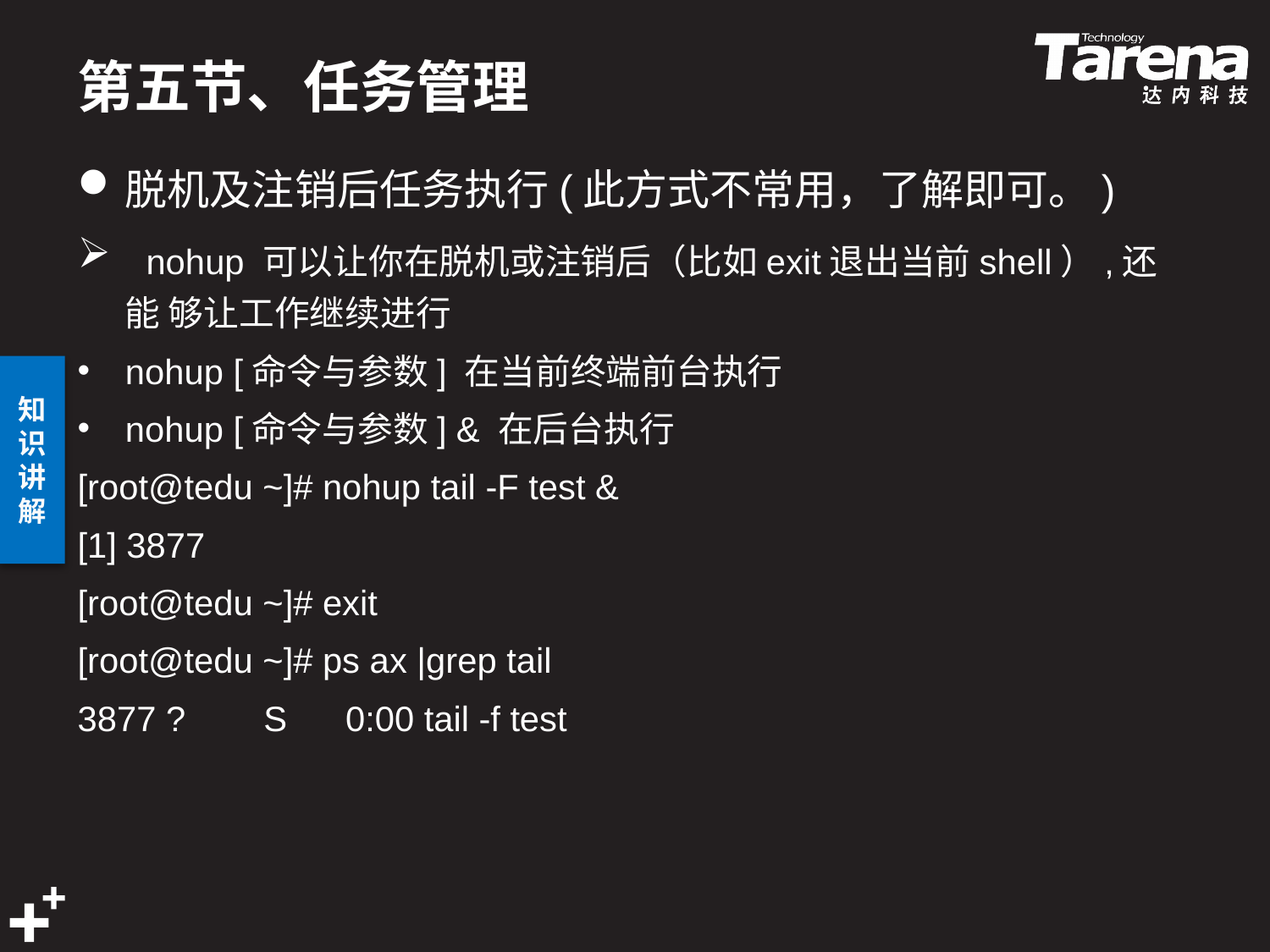

# 第五节、任务管理
脱机及注销后任务执行(此方式不常用，了解即可。)
nohup 可以让你在脱机或注销后（比如exit退出当前shell）,还能 够让工作继续进行
nohup [命令与参数] 在当前终端前台执行
nohup [命令与参数] & 在后台执行
[root@tedu ~]# nohup tail -F test &
[1] 3877
[root@tedu ~]# exit
[root@tedu ~]# ps ax |grep tail
3877 ?        S      0:00 tail -f test